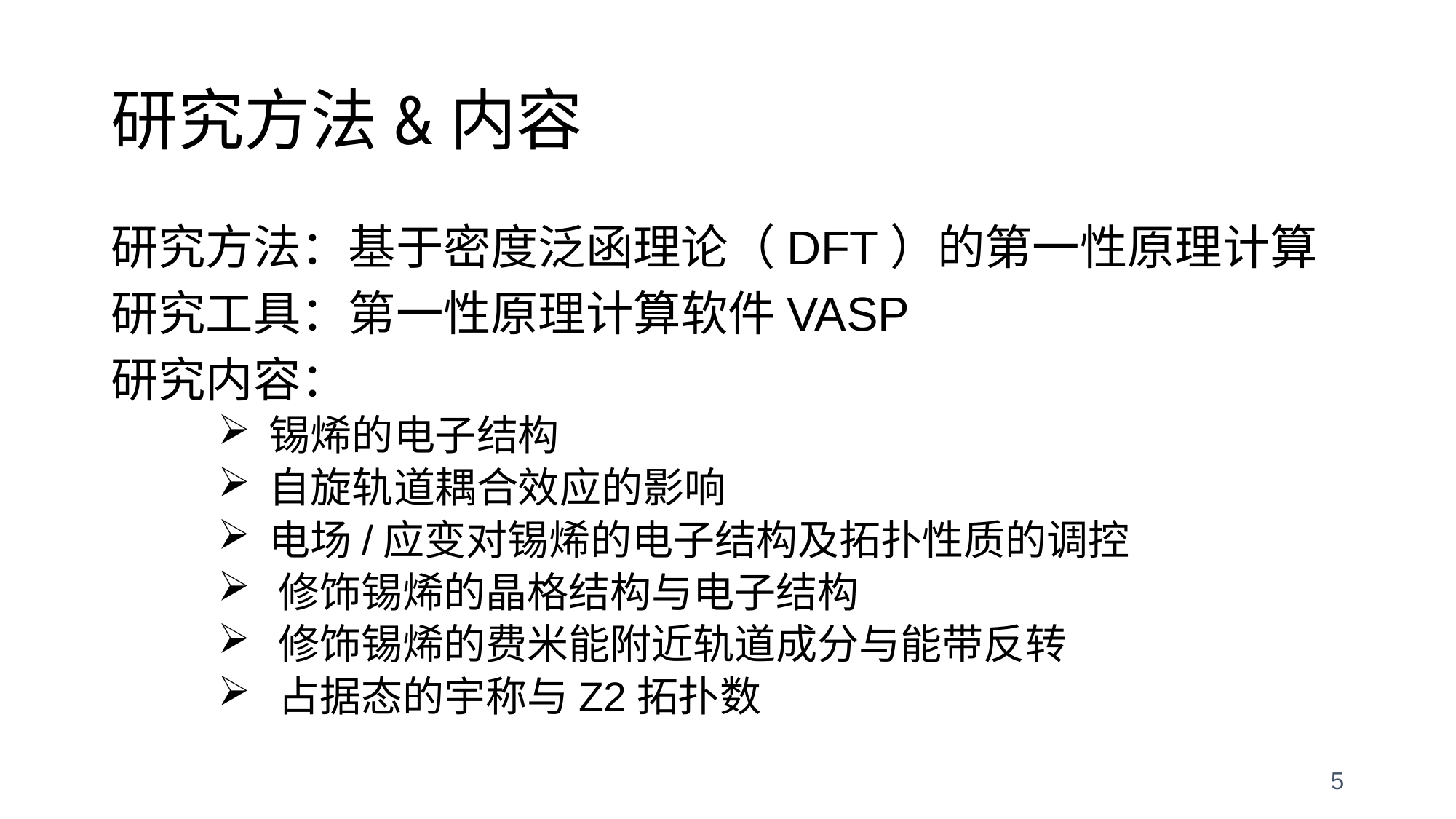

# 研究方法&内容
研究方法：基于密度泛函理论（DFT）的第一性原理计算
研究工具：第一性原理计算软件VASP
研究内容：
 锡烯的电子结构
 自旋轨道耦合效应的影响
 电场/应变对锡烯的电子结构及拓扑性质的调控
  修饰锡烯的晶格结构与电子结构
  修饰锡烯的费米能附近轨道成分与能带反转
  占据态的宇称与Z2拓扑数

5